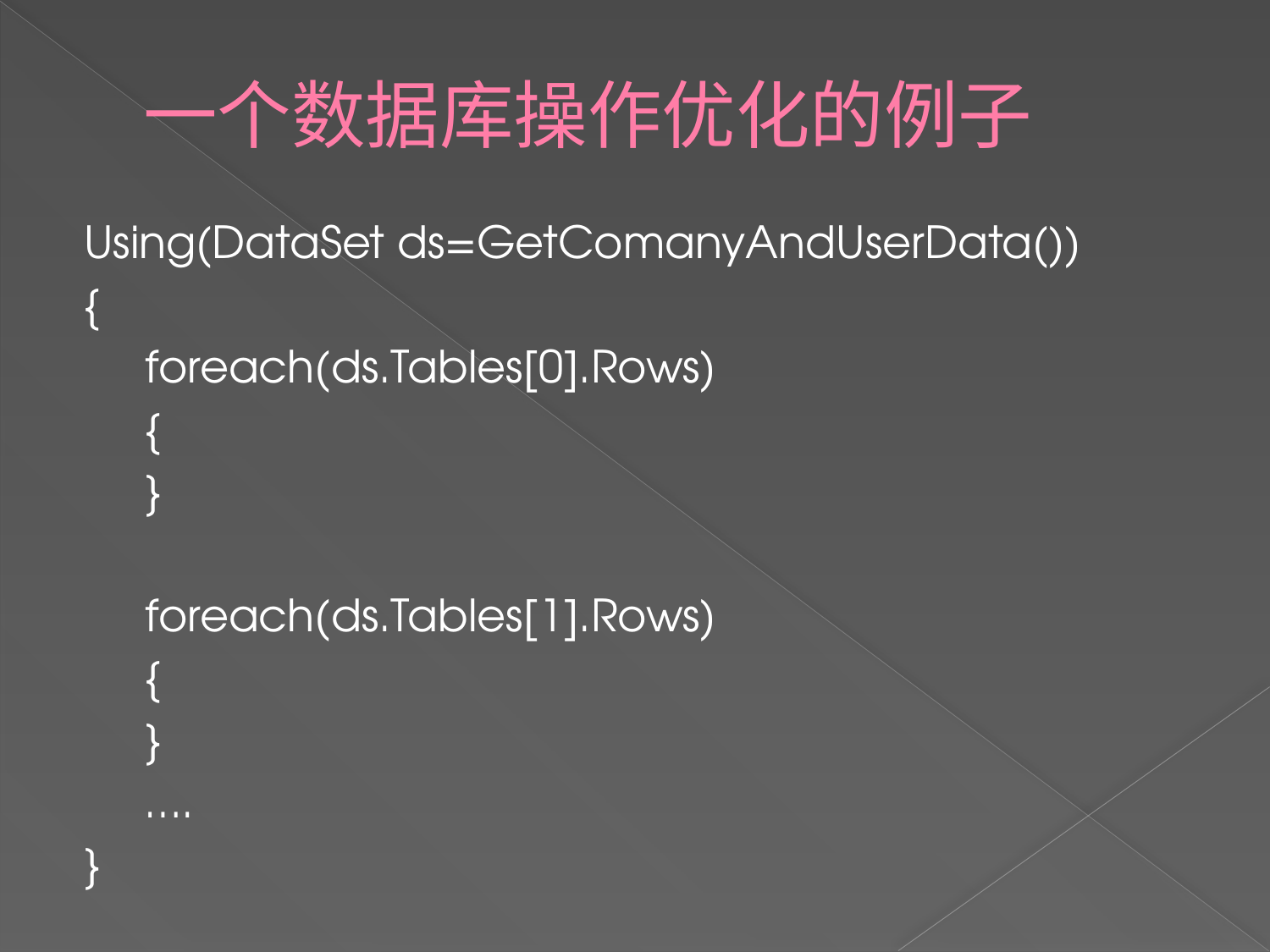

# 一个数据库操作优化的例子
Using(DataSet ds=GetComanyAndUserData())
{
     foreach(ds.Tables[0].Rows)
     {
     }

     foreach(ds.Tables[1].Rows)
     {
     }
     ….
}